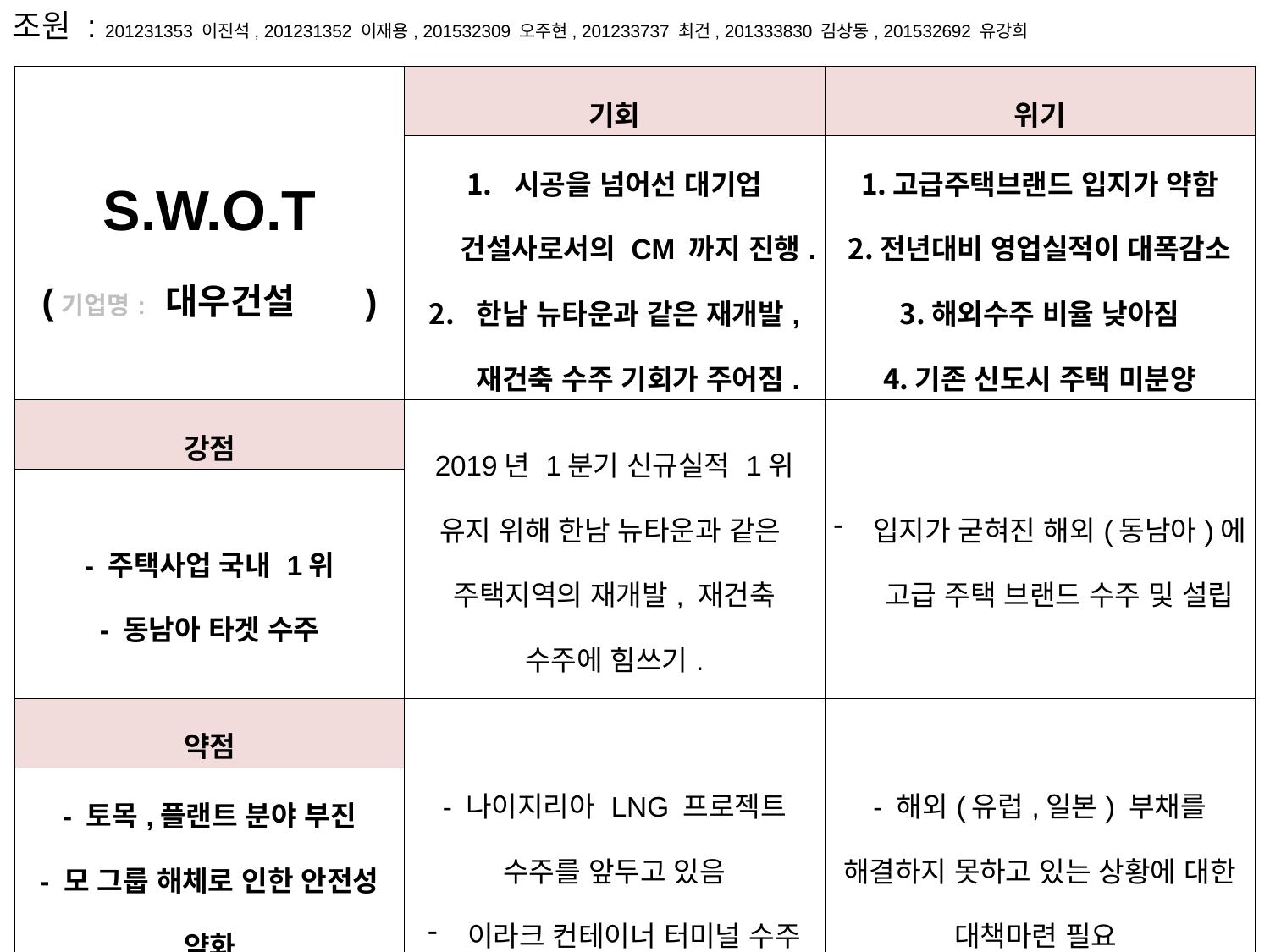

조원 : 201231353 이진석, 201231352 이재용, 201532309 오주현, 201233737 최건, 201333830 김상동, 201532692 유강희
| S.W.O.T (기업명: 대우건설 ) | 기회 | 위기 |
| --- | --- | --- |
|  | 시공을 넘어선 대기업 건설사로서의 CM 까지 진행. 한남 뉴타운과 같은 재개발, 재건축 수주 기회가 주어짐. | 고급주택브랜드 입지가 약함 전년대비 영업실적이 대폭감소 해외수주 비율 낮아짐 기존 신도시 주택 미분양 |
| 강점 | 2019년 1분기 신규실적 1위 유지 위해 한남 뉴타운과 같은 주택지역의 재개발, 재건축 수주에 힘쓰기. | 입지가 굳혀진 해외(동남아)에 고급 주택 브랜드 수주 및 설립 |
| - 주택사업 국내 1위 - 동남아 타겟 수주 |  |  |
| 약점 | - 나이지리아 LNG 프로젝트 수주를 앞두고 있음 이라크 컨테이너 터미널 수주 | - 해외(유럽,일본) 부채를 해결하지 못하고 있는 상황에 대한 대책마련 필요 |
| - 토목,플랜트 분야 부진 - 모 그룹 해체로 인한 안전성 약화 |  |  |